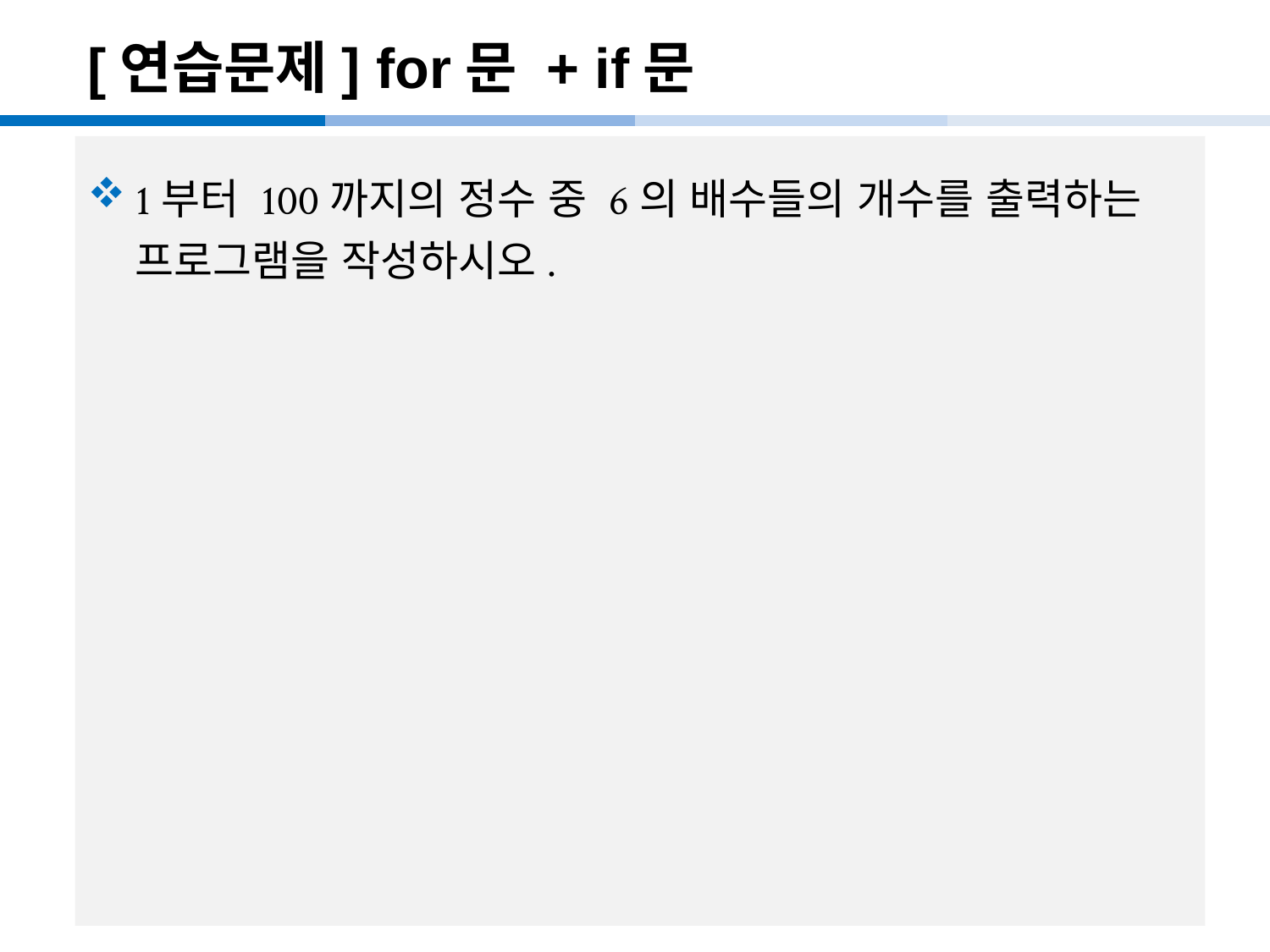

# [연습문제] for문 + if문
1부터 100까지의 정수 중 6의 배수들의 개수를 출력하는 프로그램을 작성하시오.